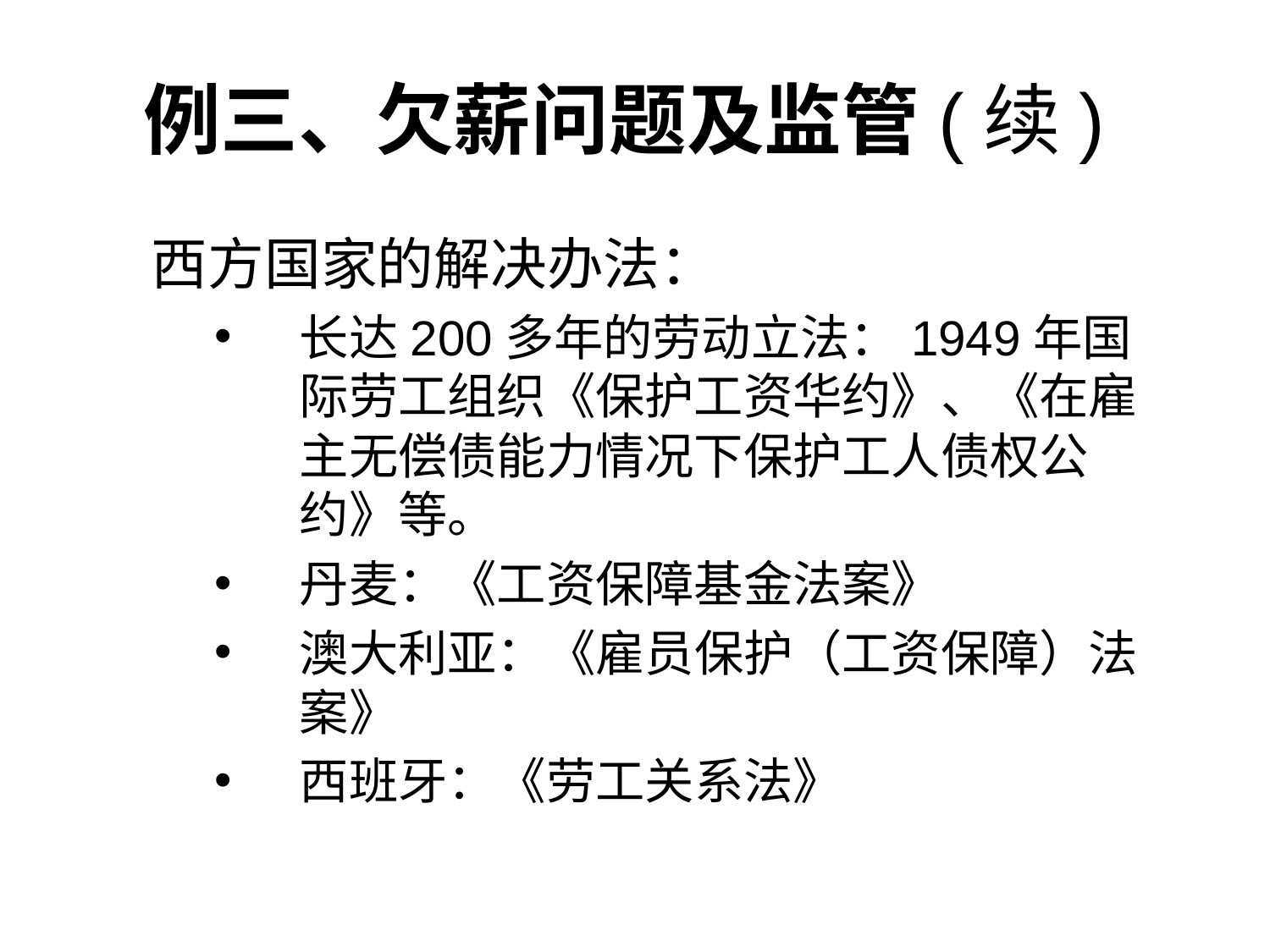

# 例三、欠薪问题及监管(续)
西方国家的解决办法：
长达200多年的劳动立法：1949年国际劳工组织《保护工资华约》、《在雇主无偿债能力情况下保护工人债权公约》等。
丹麦：《工资保障基金法案》
澳大利亚：《雇员保护（工资保障）法案》
西班牙：《劳工关系法》